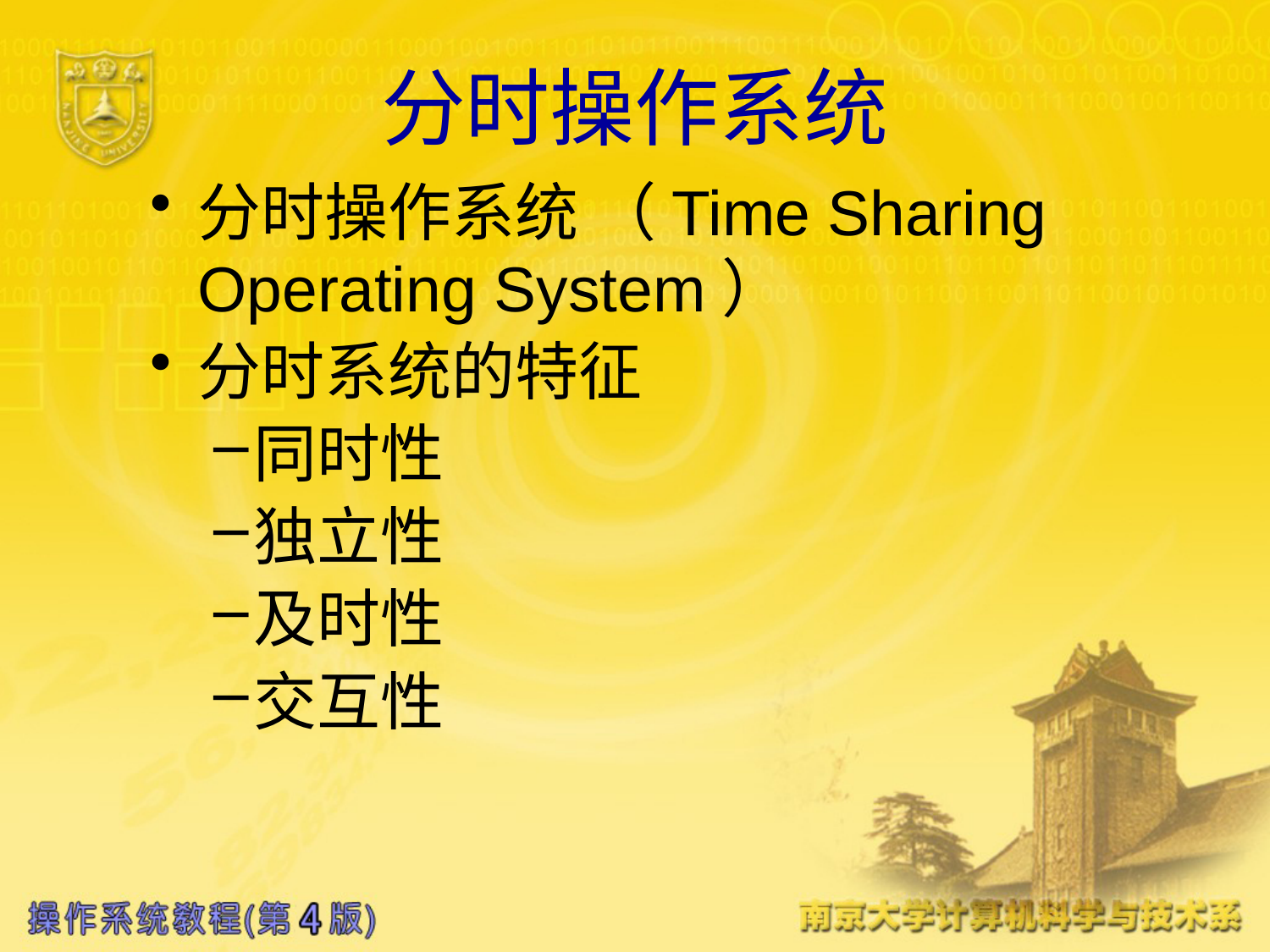

# 分时操作系统
分时操作系统 （Time Sharing Operating System）
分时系统的特征
同时性
独立性
及时性
交互性